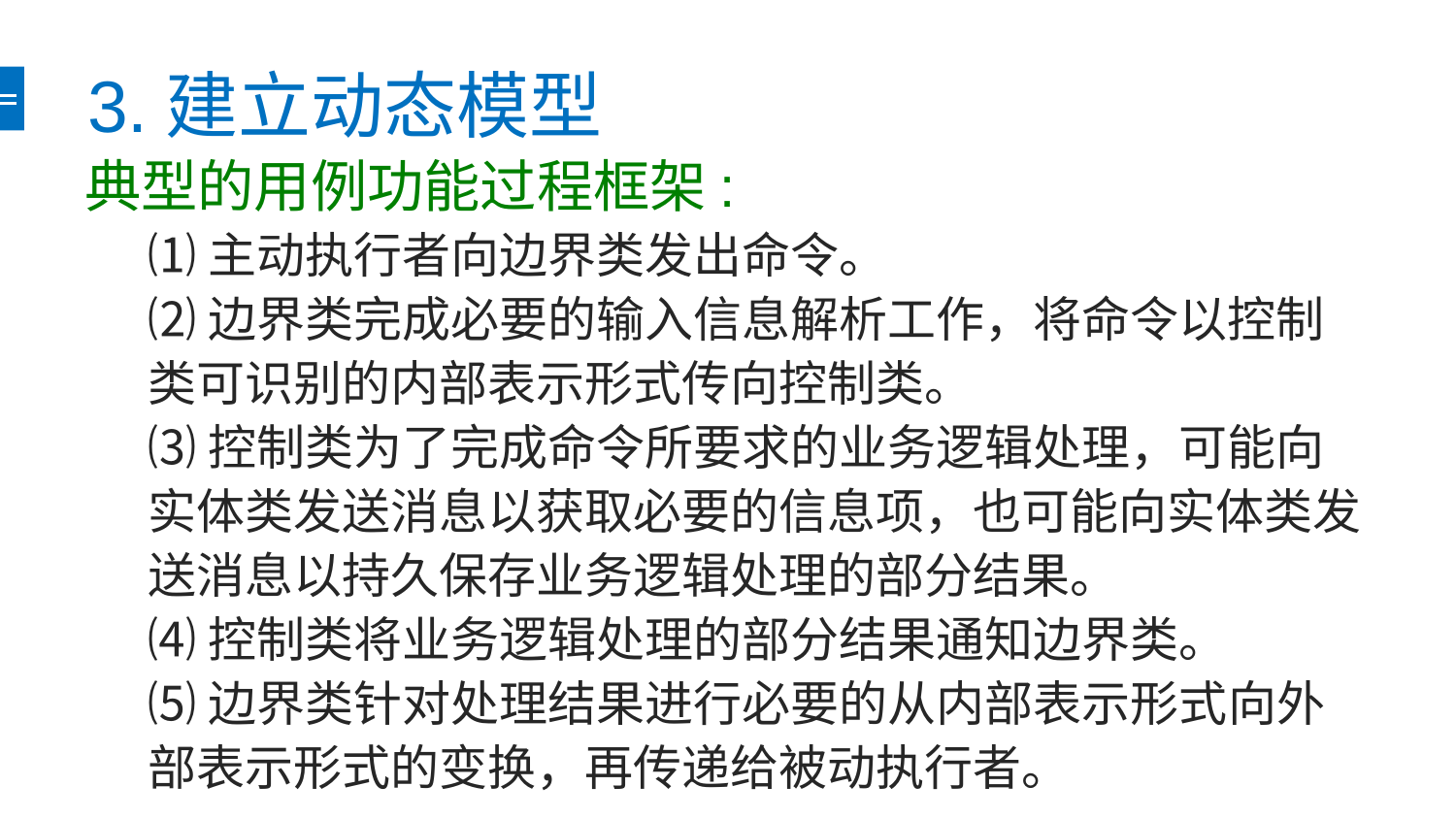

# 3.建立动态模型
典型的用例功能过程框架:
⑴主动执行者向边界类发出命令。
⑵边界类完成必要的输入信息解析工作，将命令以控制类可识别的内部表示形式传向控制类。
⑶控制类为了完成命令所要求的业务逻辑处理，可能向实体类发送消息以获取必要的信息项，也可能向实体类发送消息以持久保存业务逻辑处理的部分结果。
⑷控制类将业务逻辑处理的部分结果通知边界类。
⑸边界类针对处理结果进行必要的从内部表示形式向外部表示形式的变换，再传递给被动执行者。